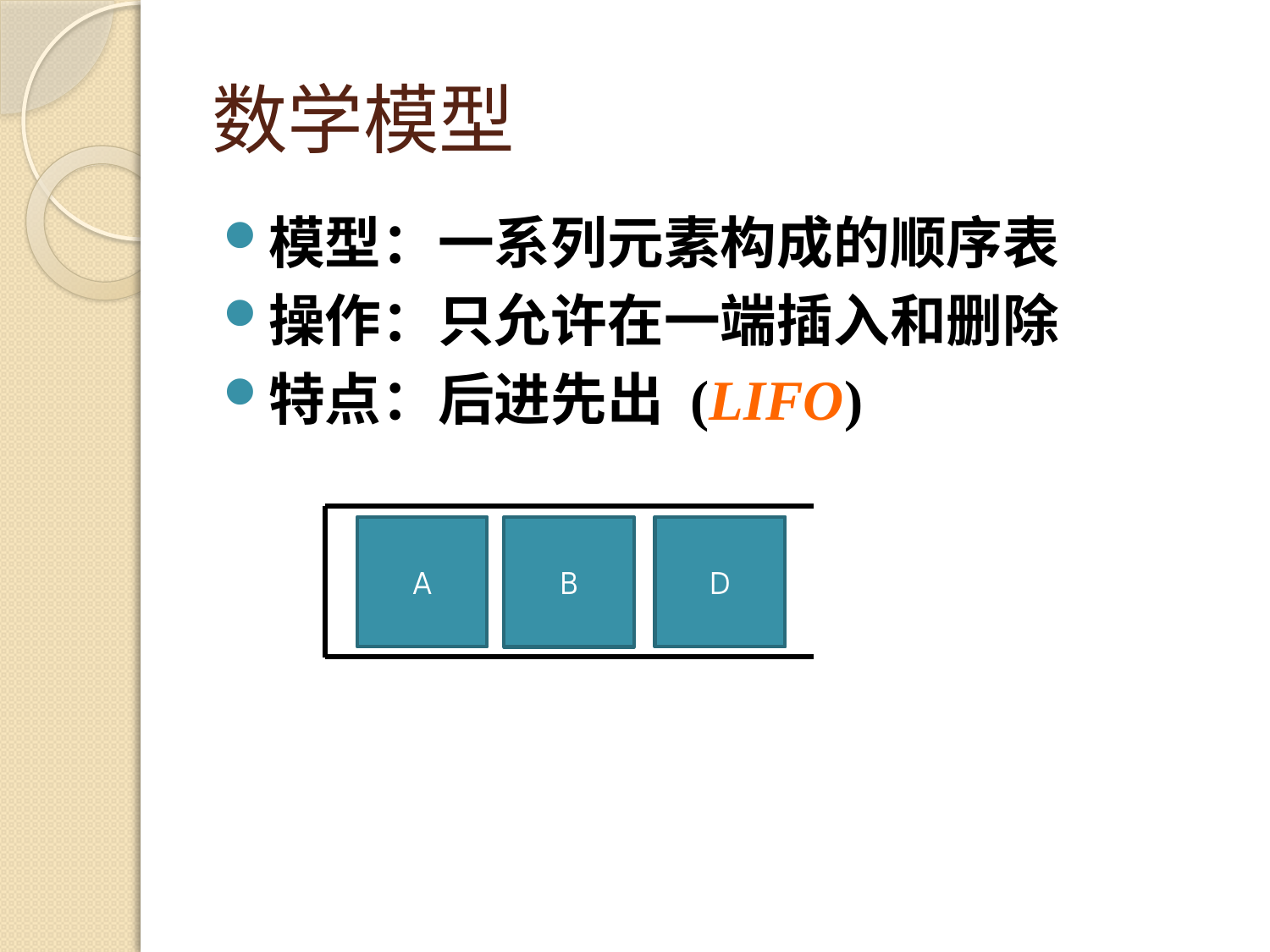

# 数学模型
模型：一系列元素构成的顺序表
操作：只允许在一端插入和删除
特点：后进先出 (LIFO)

A
C
D
B